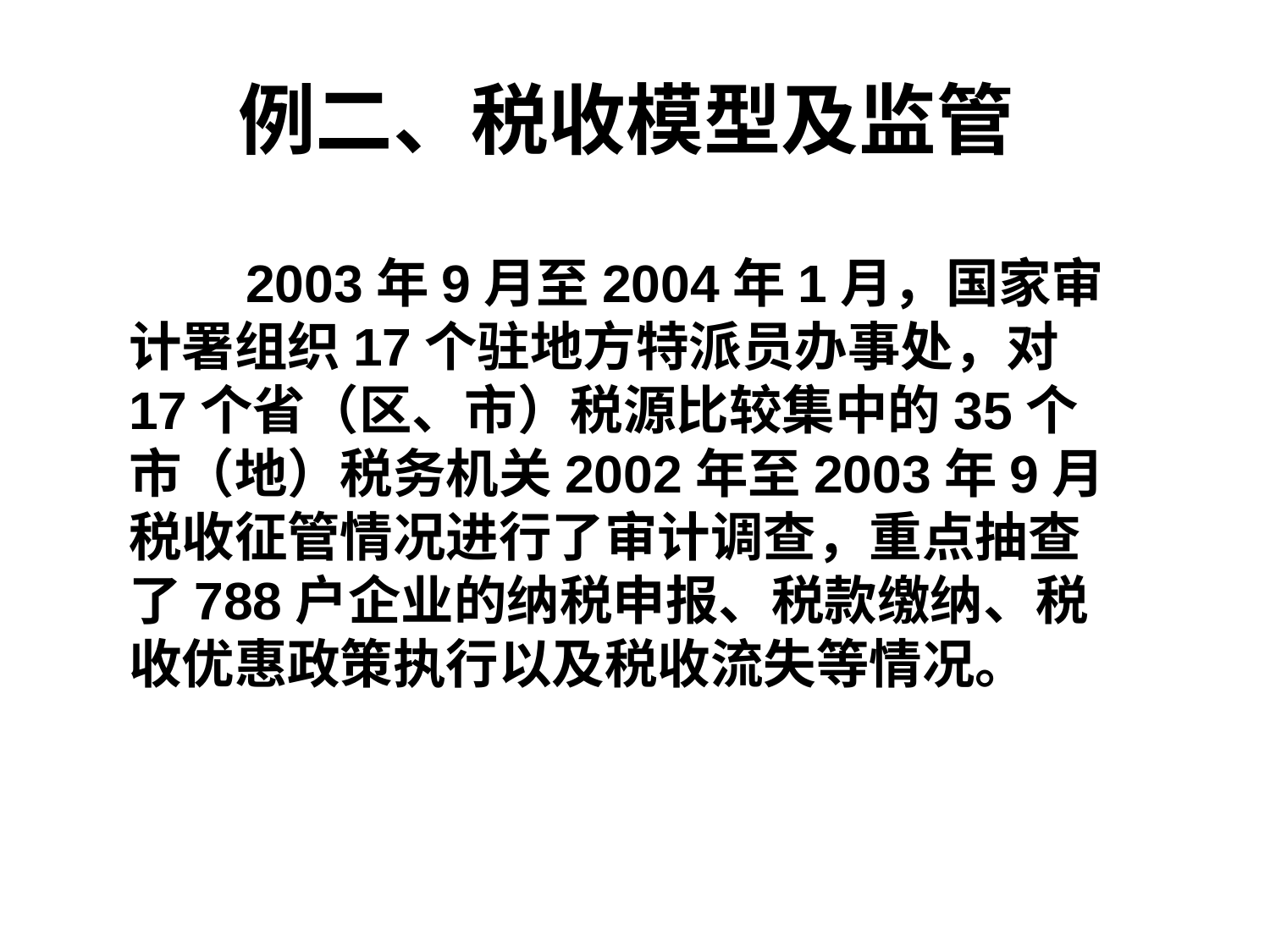

# 例二、税收模型及监管
        2003年9月至2004年1月，国家审计署组织17个驻地方特派员办事处，对17个省（区、市）税源比较集中的35个市（地）税务机关2002年至2003年9月税收征管情况进行了审计调查，重点抽查了788户企业的纳税申报、税款缴纳、税收优惠政策执行以及税收流失等情况。